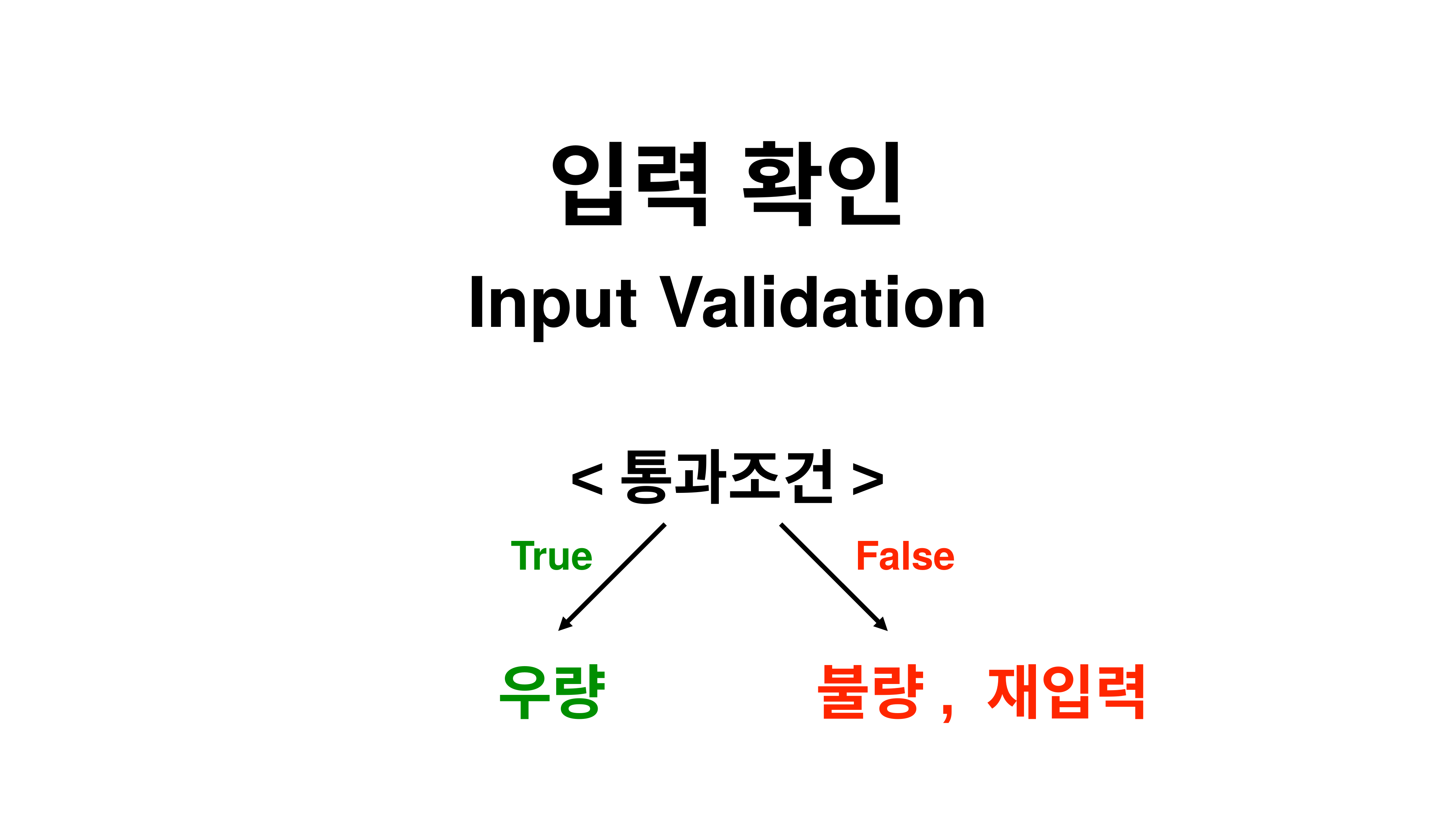

입력 확인
Input Validation
<통과조건>

True
False
우량
불량, 재입력